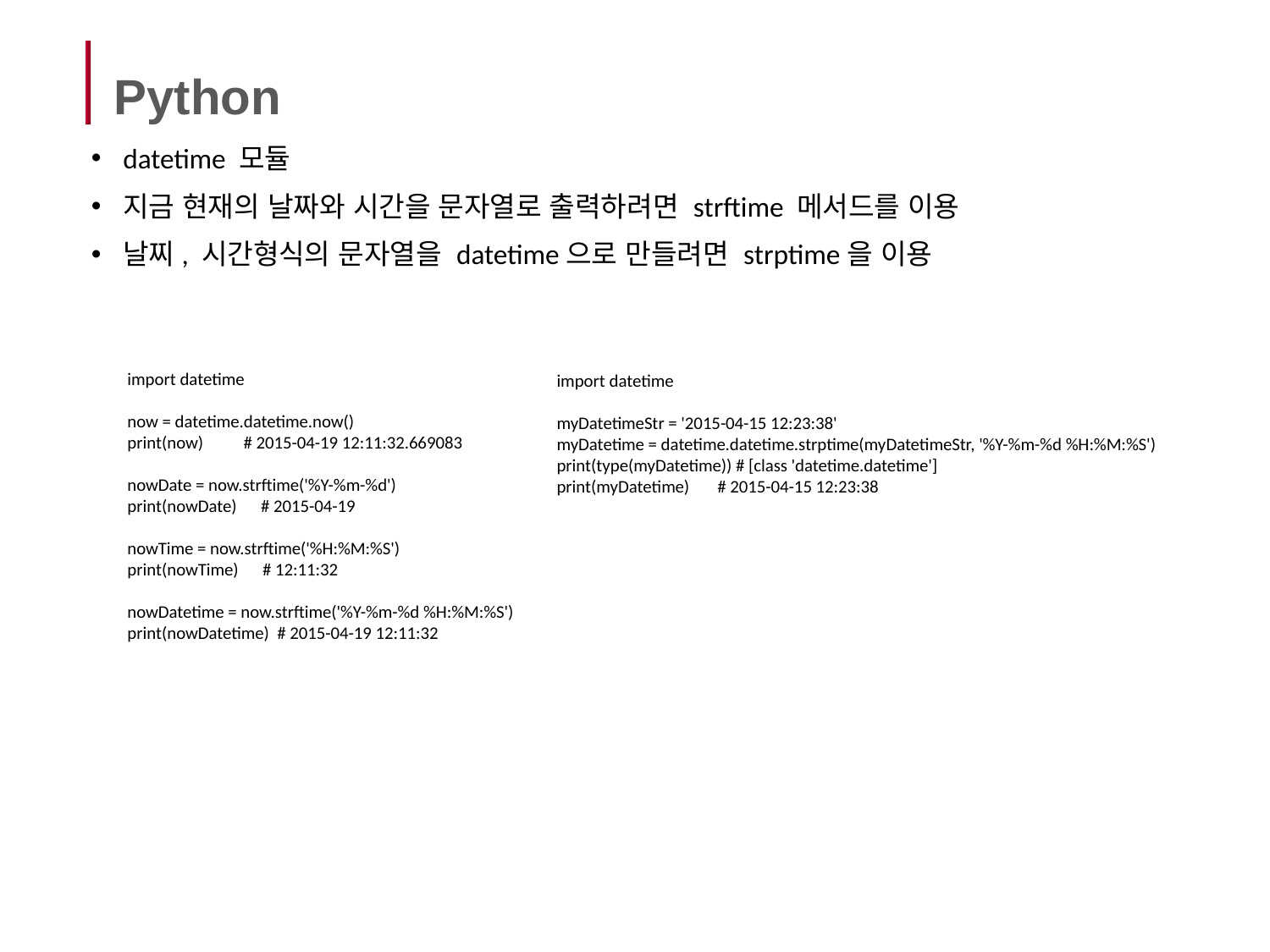

datetime 모듈
지금 현재의 날짜와 시간을 문자열로 출력하려면 strftime 메서드를 이용
날찌, 시간형식의 문자열을 datetime으로 만들려면 strptime을 이용
import datetime

now = datetime.datetime.now()
print(now)          # 2015-04-19 12:11:32.669083

nowDate = now.strftime('%Y-%m-%d')
print(nowDate)      # 2015-04-19

nowTime = now.strftime('%H:%M:%S')
print(nowTime)      # 12:11:32

nowDatetime = now.strftime('%Y-%m-%d %H:%M:%S')
print(nowDatetime)  # 2015-04-19 12:11:32
import datetime

myDatetimeStr = '2015-04-15 12:23:38'
myDatetime = datetime.datetime.strptime(myDatetimeStr, '%Y-%m-%d %H:%M:%S')
print(type(myDatetime)) # [class 'datetime.datetime']
print(myDatetime)       # 2015-04-15 12:23:38